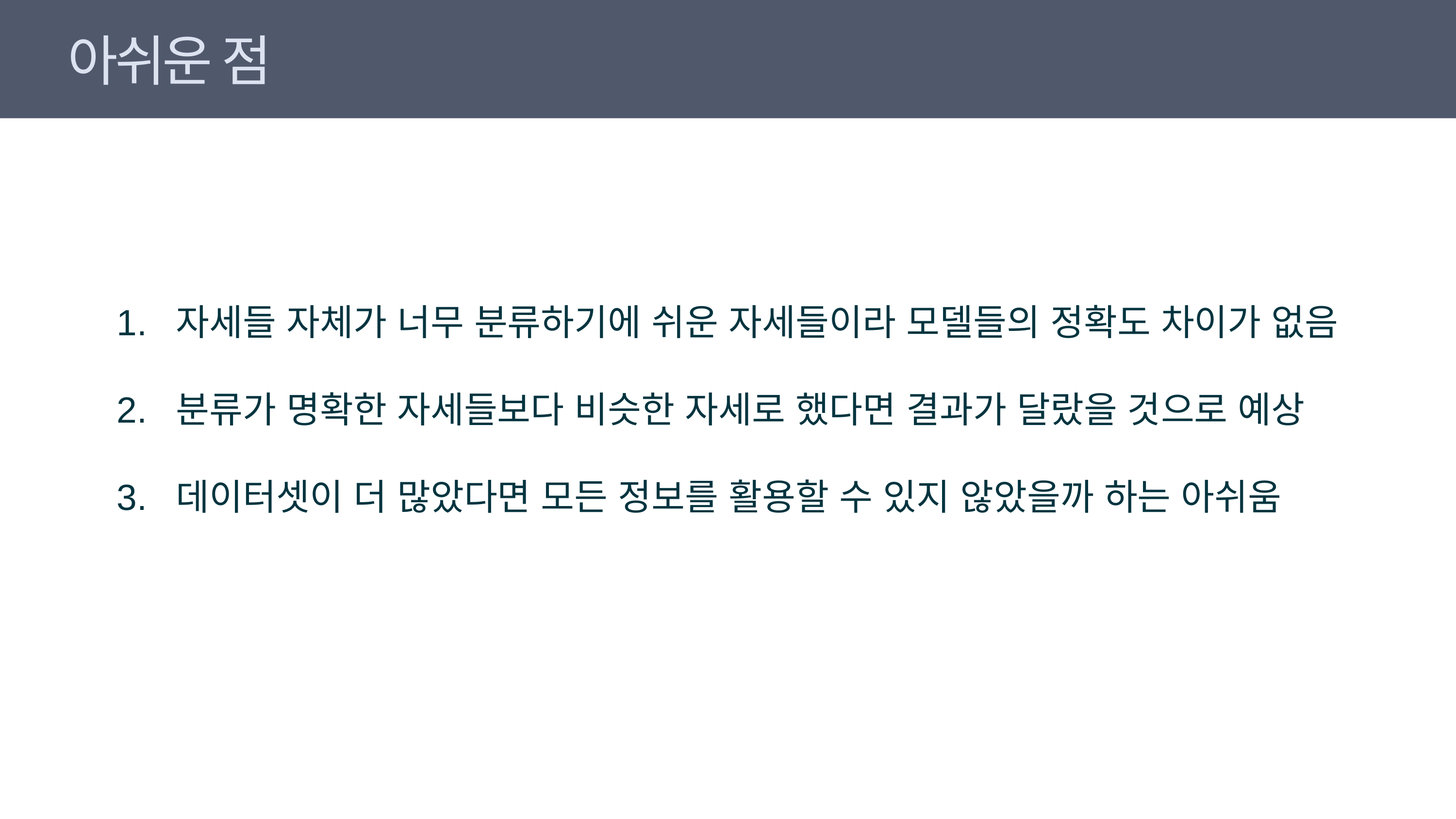

아쉬운 점
자세들 자체가 너무 분류하기에 쉬운 자세들이라 모델들의 정확도 차이가 없음

분류가 명확한 자세들보다 비슷한 자세로 했다면 결과가 달랐을 것으로 예상

데이터셋이 더 많았다면 모든 정보를 활용할 수 있지 않았을까 하는 아쉬움